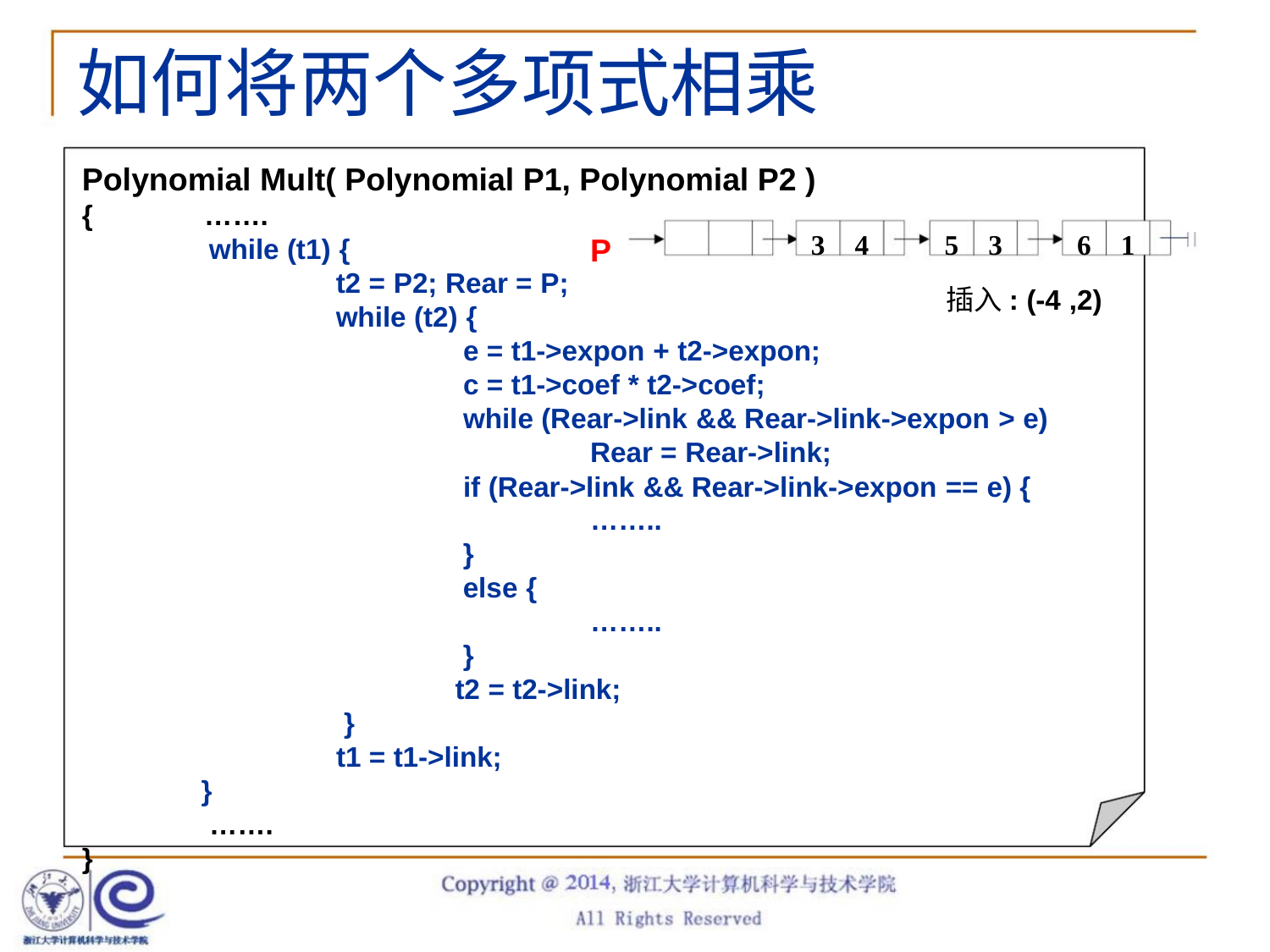

如何将两个多项式相乘
Polynomial Mult( Polynomial P1, Polynomial P2 )
{
…….
while (t1) {
3 4
5 3
6 1
P
t2 = P2; Rear = P;
while (t2) {
插入: (-4 ,2)
e = t1->expon + t2->expon;
c = t1->coef * t2->coef;
while (Rear->link && Rear->link->expon > e)
Rear = Rear->link;
if (Rear->link && Rear->link->expon == e) {
……..
}
else {
……..
}
t2 = t2->link;
}
t1 = t1->link;
}
…….
}